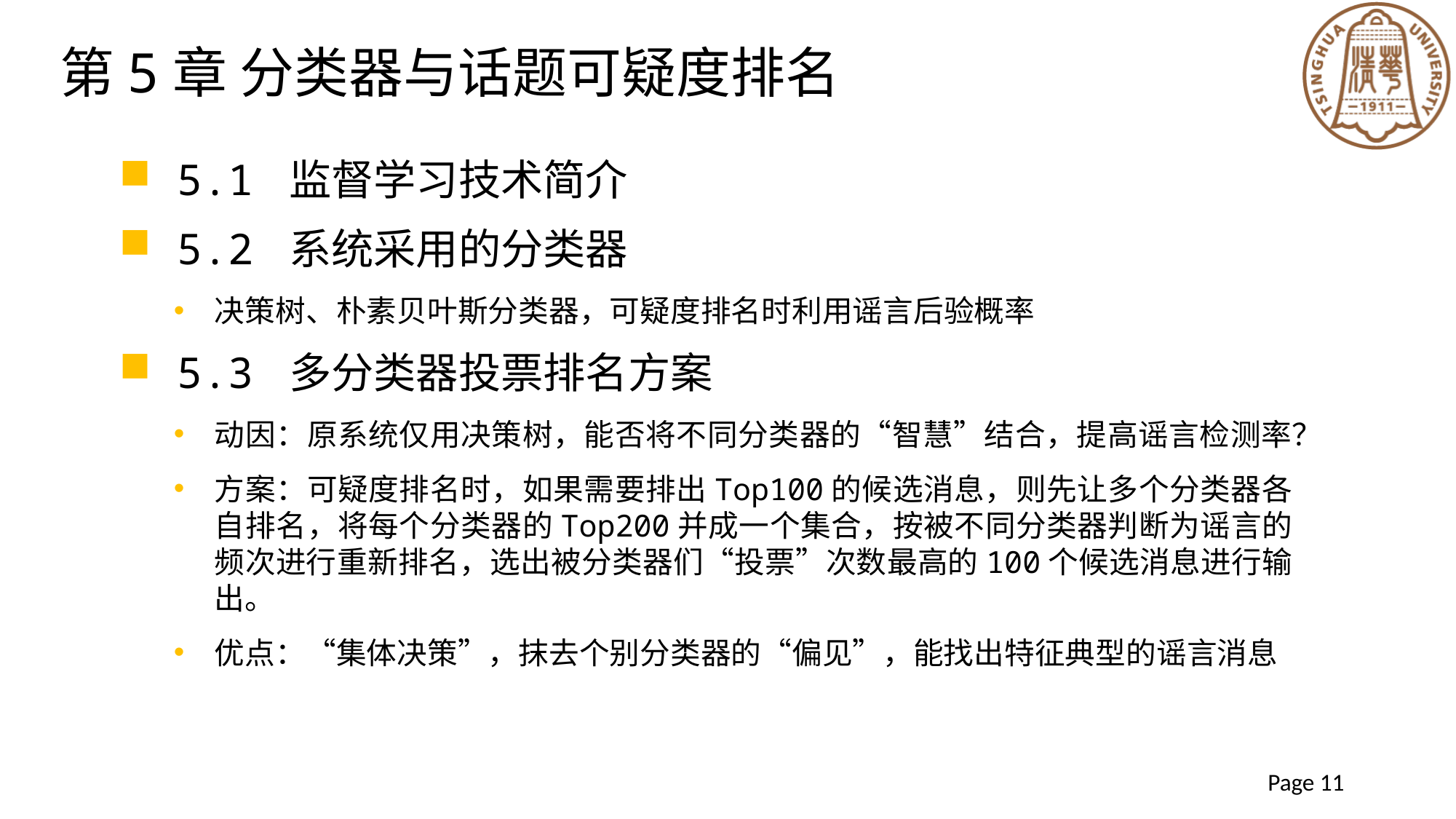

第5章 分类器与话题可疑度排名
 5.1 监督学习技术简介
 5.2 系统采用的分类器
决策树、朴素贝叶斯分类器，可疑度排名时利用谣言后验概率
 5.3 多分类器投票排名方案
动因：原系统仅用决策树，能否将不同分类器的“智慧”结合，提高谣言检测率？
方案：可疑度排名时，如果需要排出Top100的候选消息，则先让多个分类器各自排名，将每个分类器的Top200并成一个集合，按被不同分类器判断为谣言的频次进行重新排名，选出被分类器们“投票”次数最高的100个候选消息进行输出。
优点：“集体决策”，抹去个别分类器的“偏见”，能找出特征典型的谣言消息
Page 11